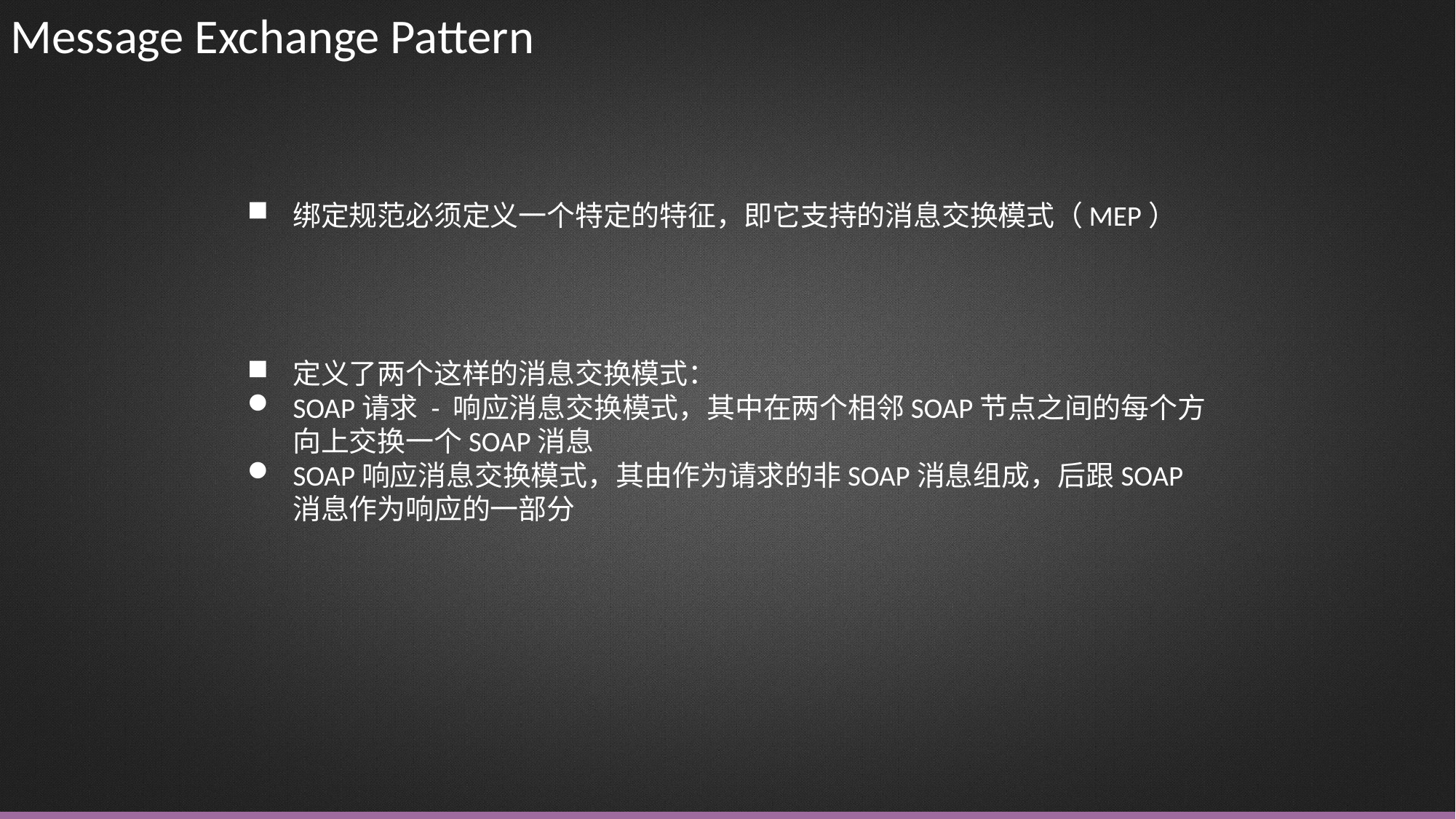

Message Exchange Pattern
绑定规范必须定义一个特定的特征，即它支持的消息交换模式（MEP）
定义了两个这样的消息交换模式：
SOAP请求 - 响应消息交换模式，其中在两个相邻SOAP节点之间的每个方向上交换一个SOAP消息
SOAP响应消息交换模式，其由作为请求的非SOAP消息组成，后跟SOAP消息作为响应的一部分